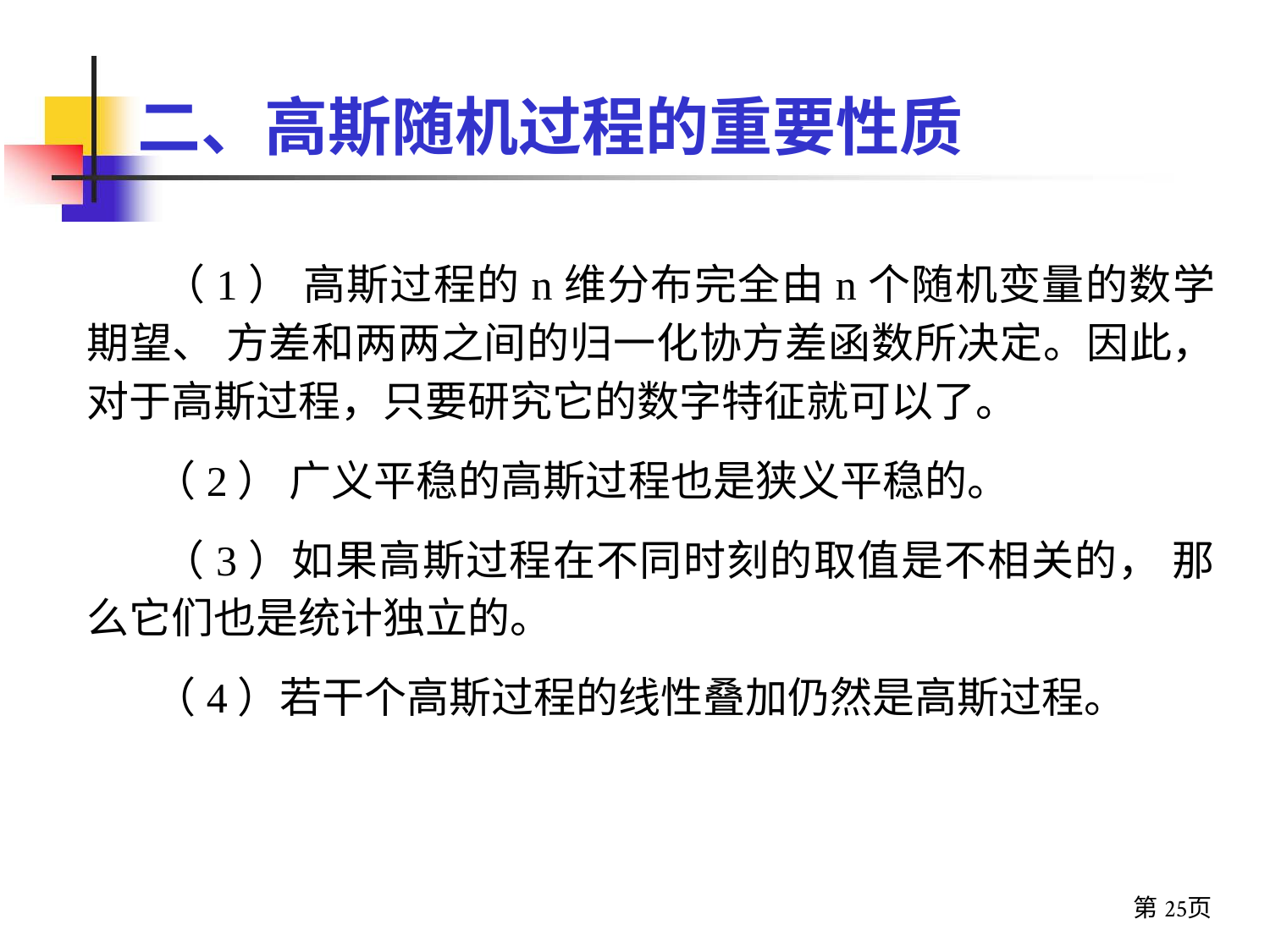

二、高斯随机过程的重要性质
      （1） 高斯过程的n维分布完全由n个随机变量的数学期望、 方差和两两之间的归一化协方差函数所决定。因此，对于高斯过程，只要研究它的数字特征就可以了。
      （2） 广义平稳的高斯过程也是狭义平稳的。
      （3）如果高斯过程在不同时刻的取值是不相关的， 那么它们也是统计独立的。
      （4）若干个高斯过程的线性叠加仍然是高斯过程。
第25页